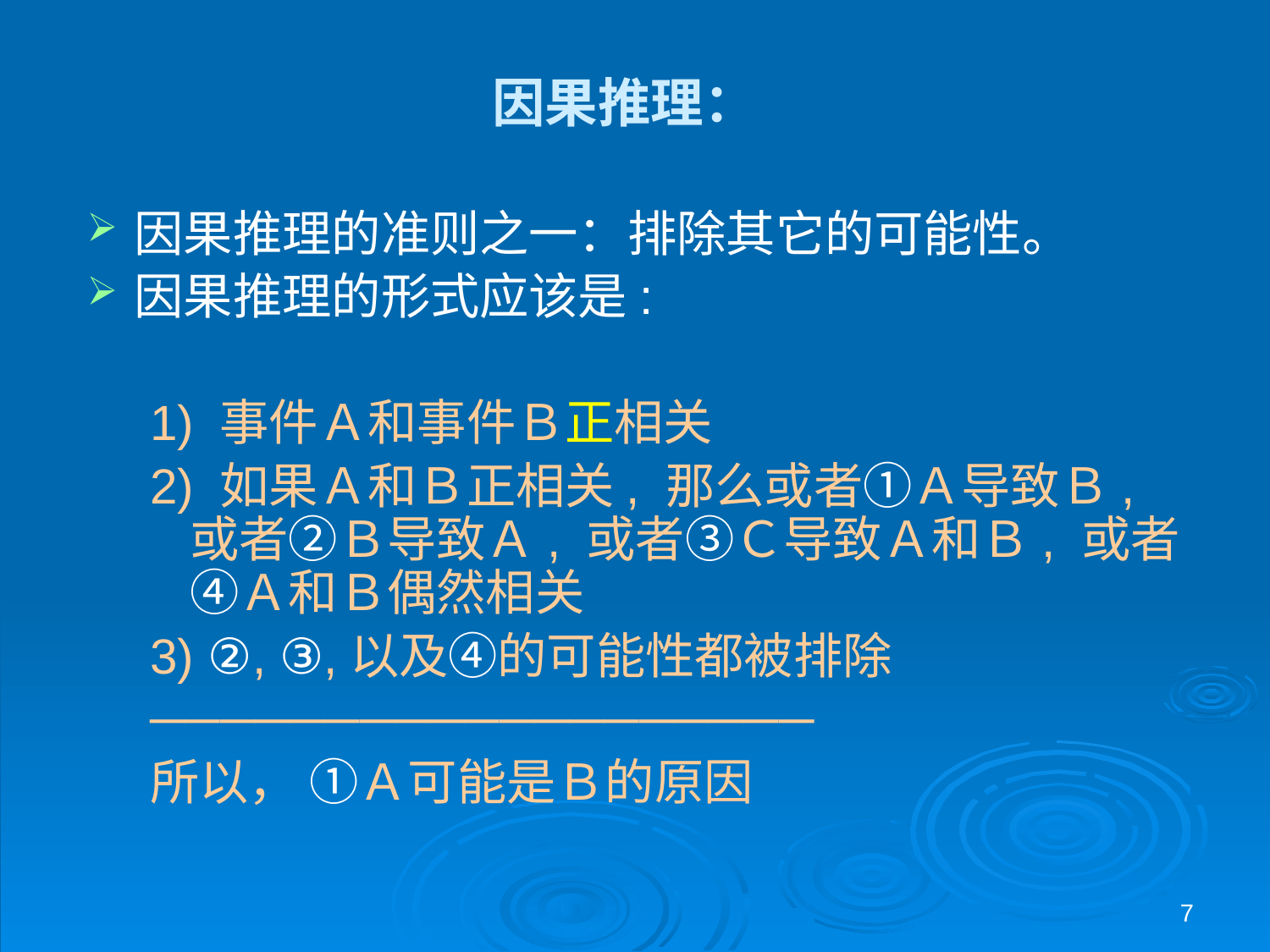

因果推理：

因果推理的准则之一：排除其它的可能性。
因果推理的形式应该是:

1) 事件Ａ和事件Ｂ正相关
2) 如果Ａ和Ｂ正相关, 那么或者①Ａ导致Ｂ, 或者②Ｂ导致Ａ, 或者③Ｃ导致Ａ和Ｂ, 或者④Ａ和Ｂ偶然相关
3) ②, ③,以及④的可能性都被排除
───────────────────
所以， ①Ａ可能是Ｂ的原因

7